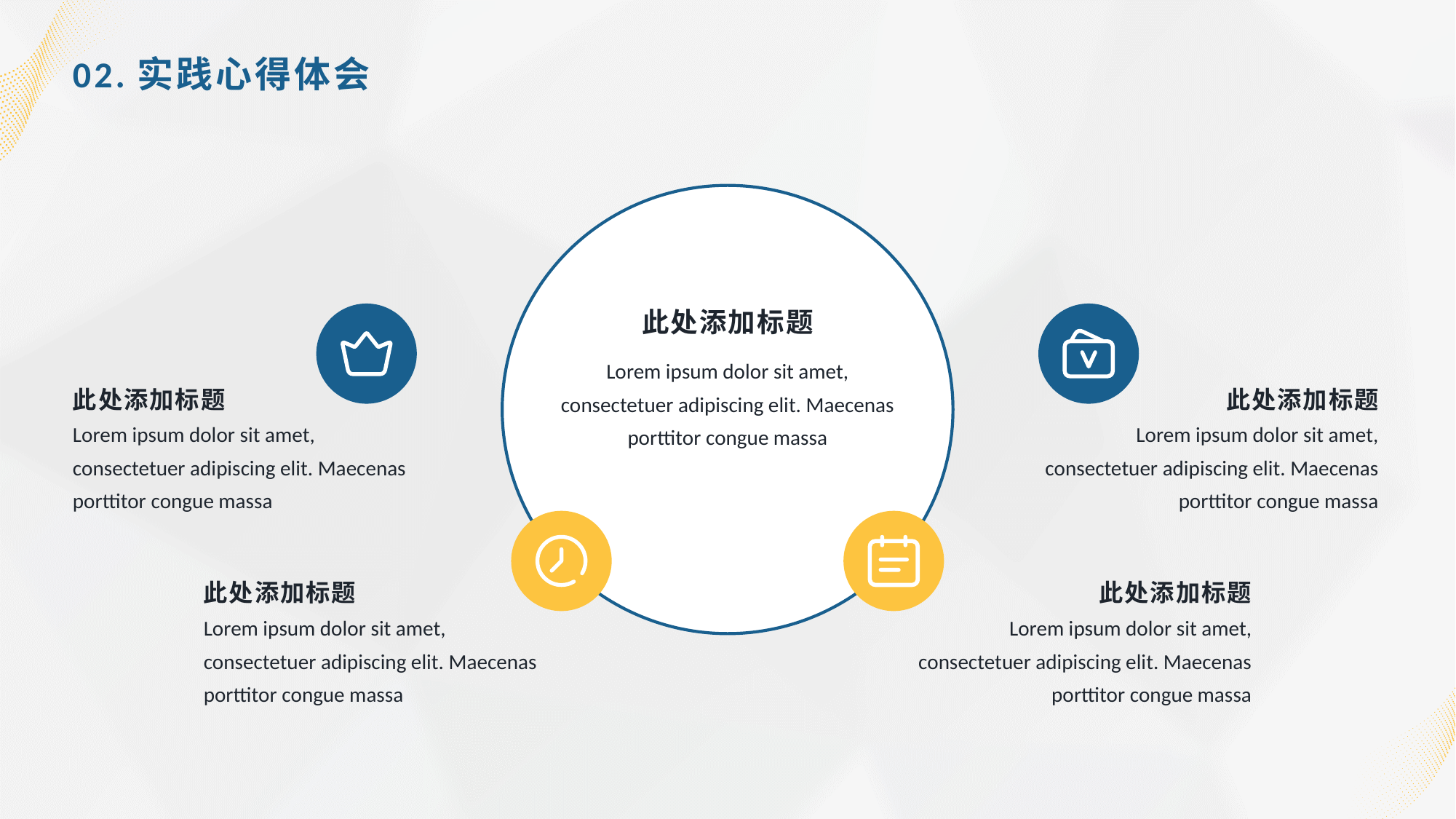

# 02.实践心得体会

此处添加标题

Lorem ipsum dolor sit amet, consectetuer adipiscing elit. Maecenas porttitor congue massa
此处添加标题
Lorem ipsum dolor sit amet, consectetuer adipiscing elit. Maecenas porttitor congue massa
此处添加标题
Lorem ipsum dolor sit amet, consectetuer adipiscing elit. Maecenas porttitor congue massa

此处添加标题
Lorem ipsum dolor sit amet, consectetuer adipiscing elit. Maecenas porttitor congue massa
此处添加标题
Lorem ipsum dolor sit amet, consectetuer adipiscing elit. Maecenas porttitor congue massa